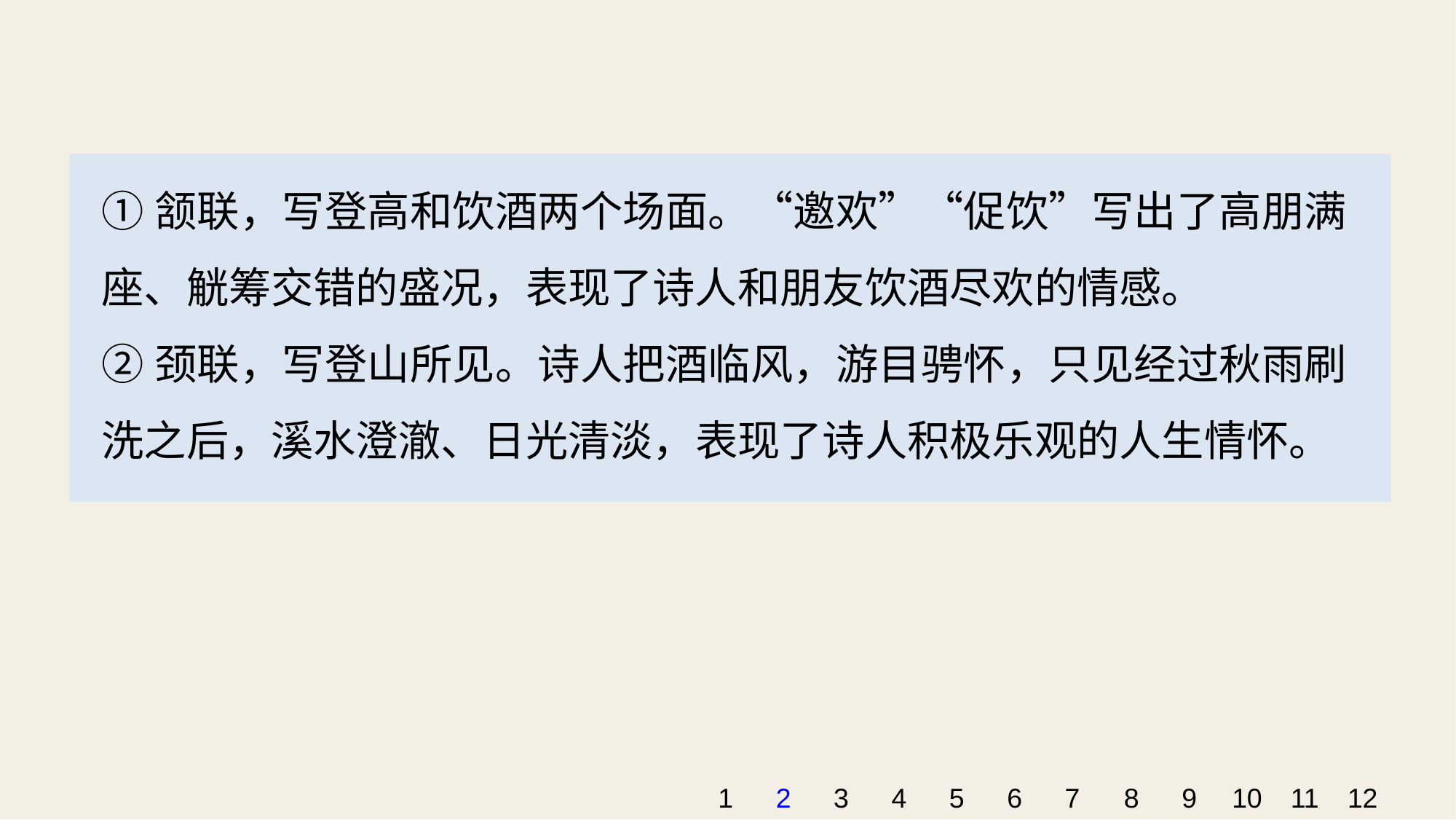

①颔联，写登高和饮酒两个场面。“邀欢”“促饮”写出了高朋满座、觥筹交错的盛况，表现了诗人和朋友饮酒尽欢的情感。
②颈联，写登山所见。诗人把酒临风，游目骋怀，只见经过秋雨刷洗之后，溪水澄澈、日光清淡，表现了诗人积极乐观的人生情怀。

1
2
3
4
5
6
7
8
9
10
11
12